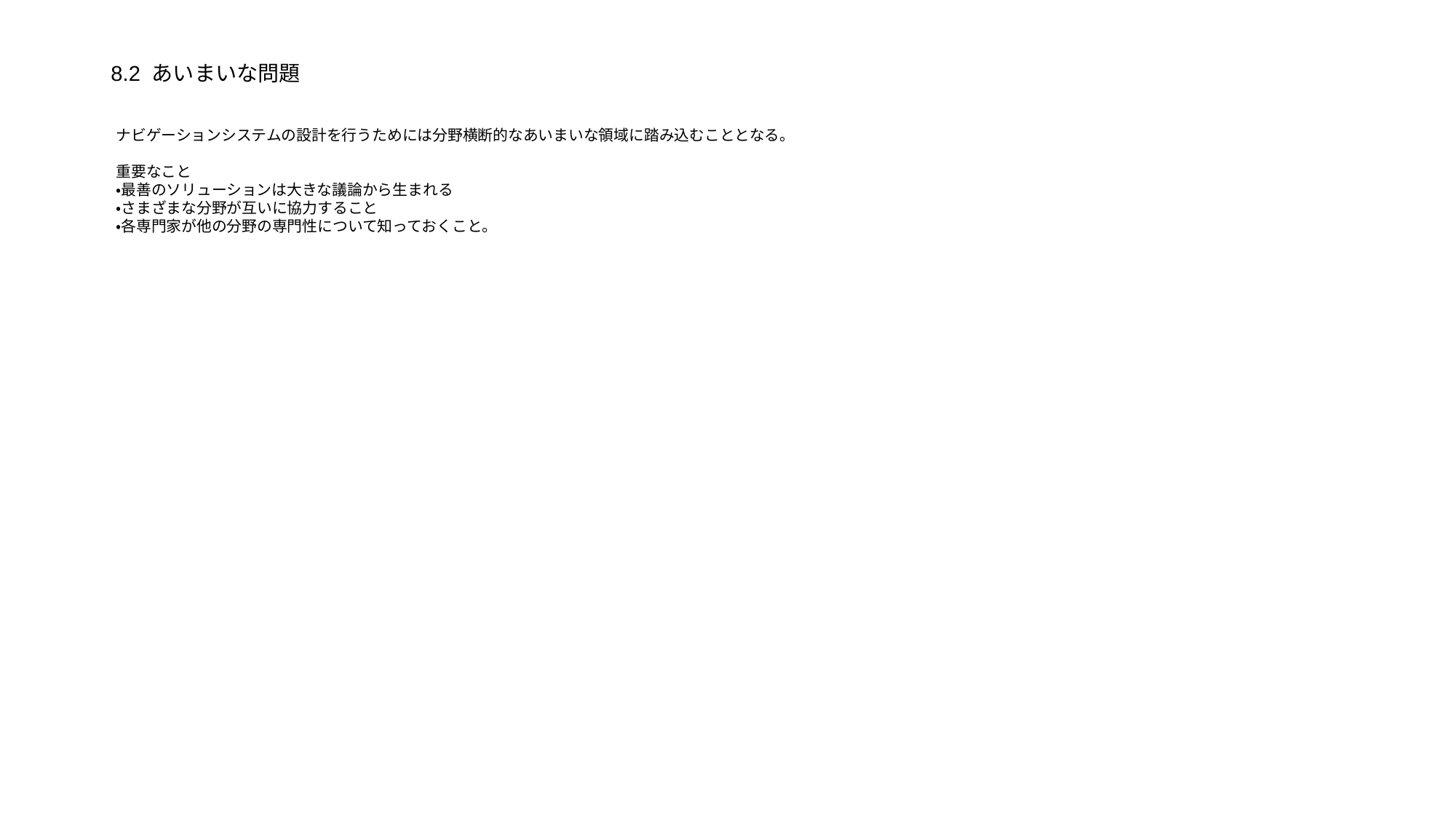

# 8.2 あいまいな問題
ナビゲーションシステムの設計を行うためには分野横断的なあいまいな領域に踏み込むこととなる。

重要なこと
・最善のソリューションは大きな議論から生まれる
・さまざまな分野が互いに協力すること
・各専門家が他の分野の専門性について知っておくこと。